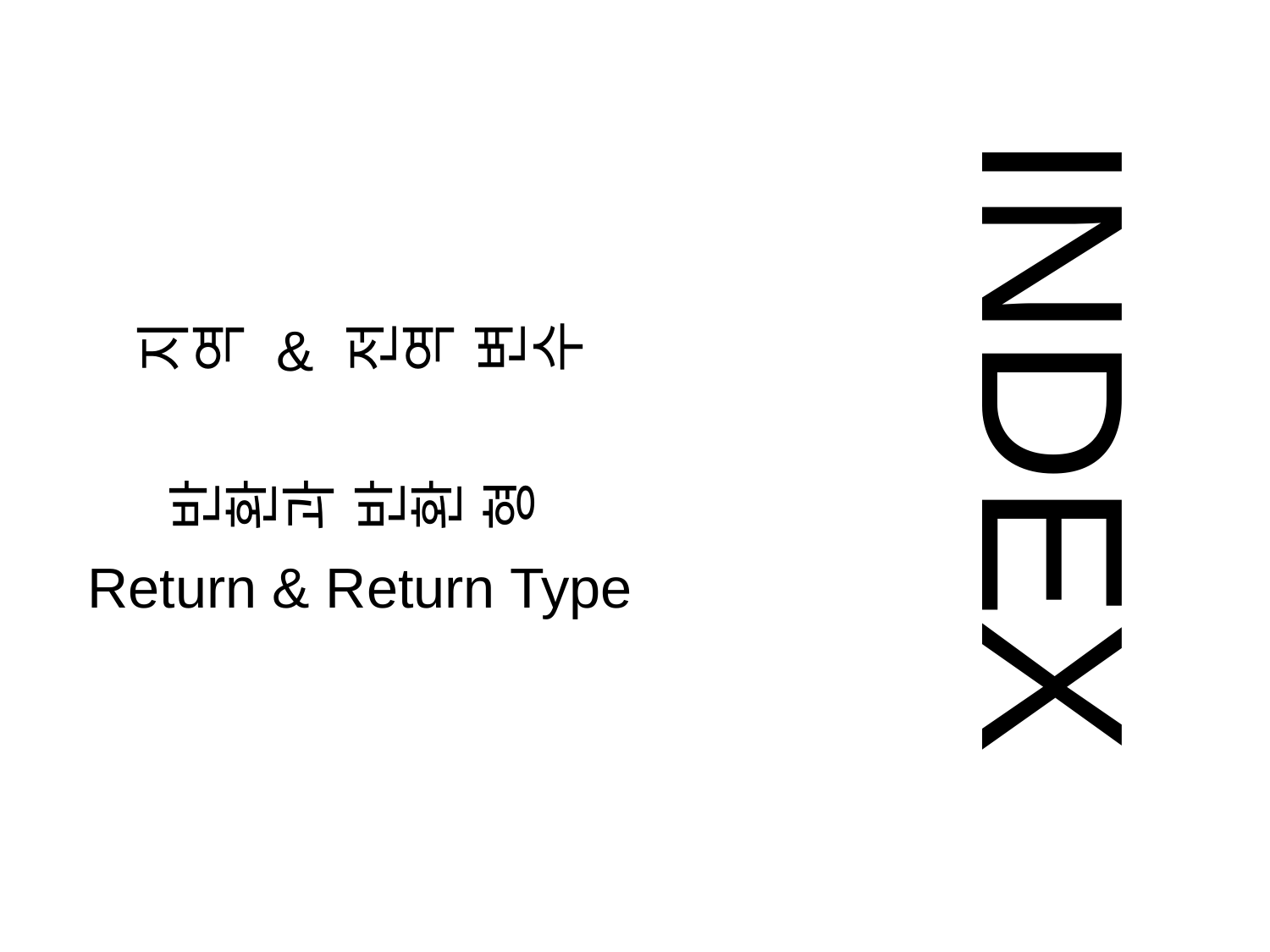

# INDEX
지역 & 전역 변수

반환과 반환 형
Return & Return Type